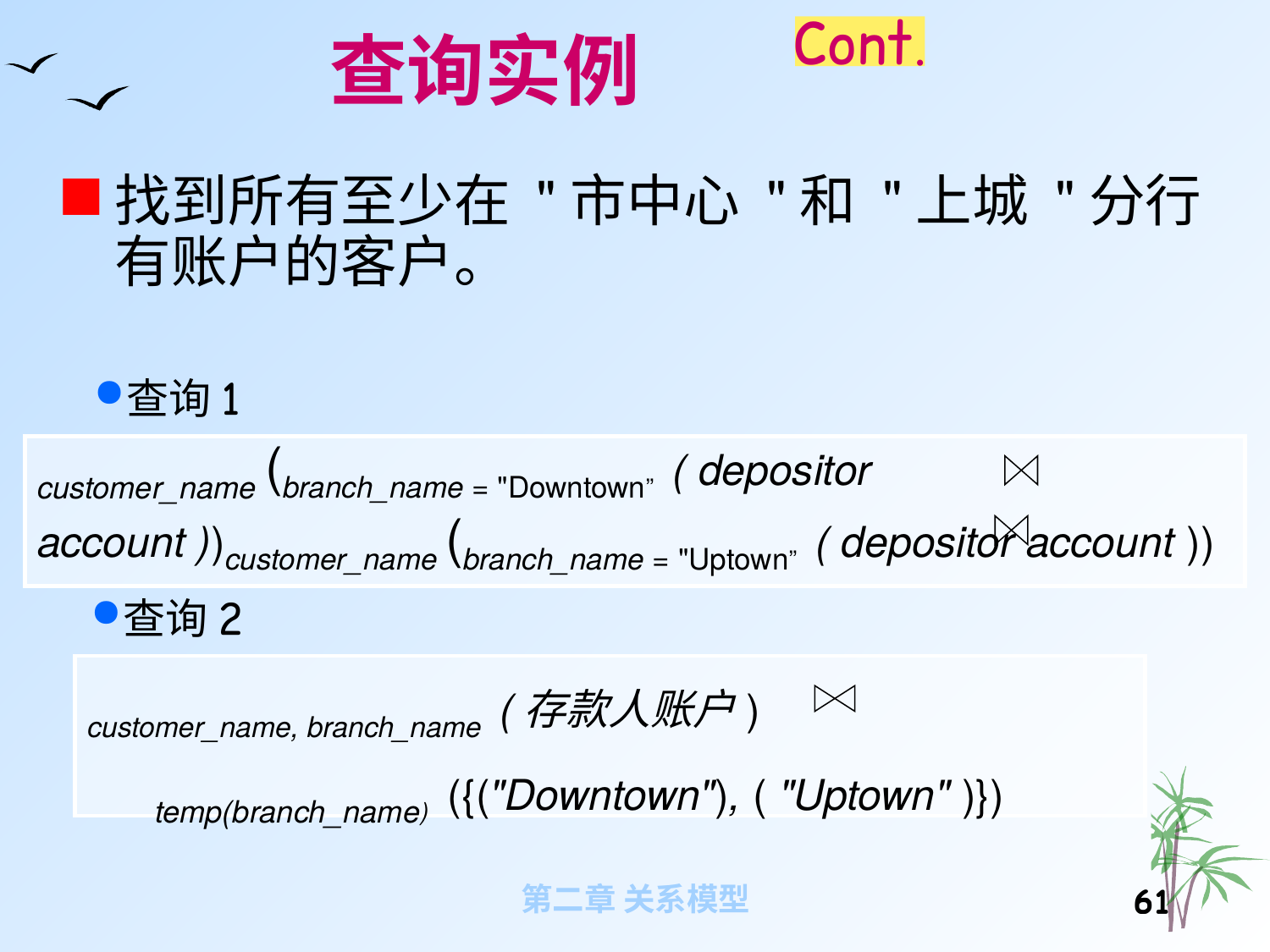

查询实例
Cont.
找到所有至少在 "市中心 "和 "上城 "分行有账户的客户。
查询1
customer_name (branch_name = "Downtown”  ( depositor account ))customer_name (branch_name = "Uptown”  ( depositor account ))

查询2

customer_name, branch_name  (存款人账户)
        temp(branch_name)  ({("Downtown"), ( "Uptown" )})

第二章 关系模型
61